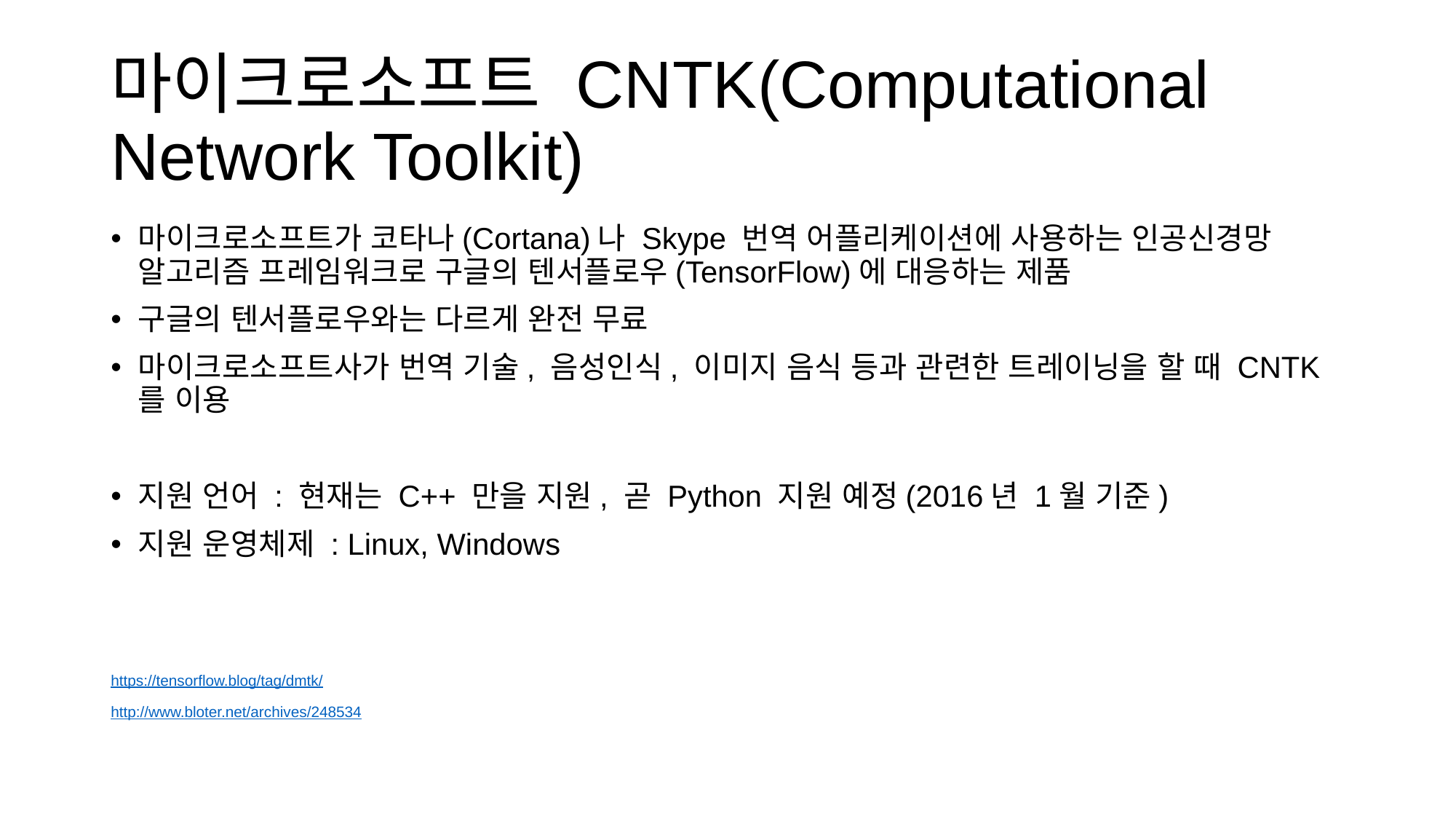

# 마이크로소프트 CNTK(Computational Network Toolkit)
마이크로소프트가 코타나(Cortana)나 Skype 번역 어플리케이션에 사용하는 인공신경망 알고리즘 프레임워크로 구글의 텐서플로우(TensorFlow)에 대응하는 제품
구글의 텐서플로우와는 다르게 완전 무료
마이크로소프트사가 번역 기술, 음성인식, 이미지 음식 등과 관련한 트레이닝을 할 때 CNTK를 이용

지원 언어 : 현재는 C++ 만을 지원, 곧 Python 지원 예정(2016년 1월 기준)
지원 운영체제 : Linux, Windows

https://tensorflow.blog/tag/dmtk/
http://www.bloter.net/archives/248534